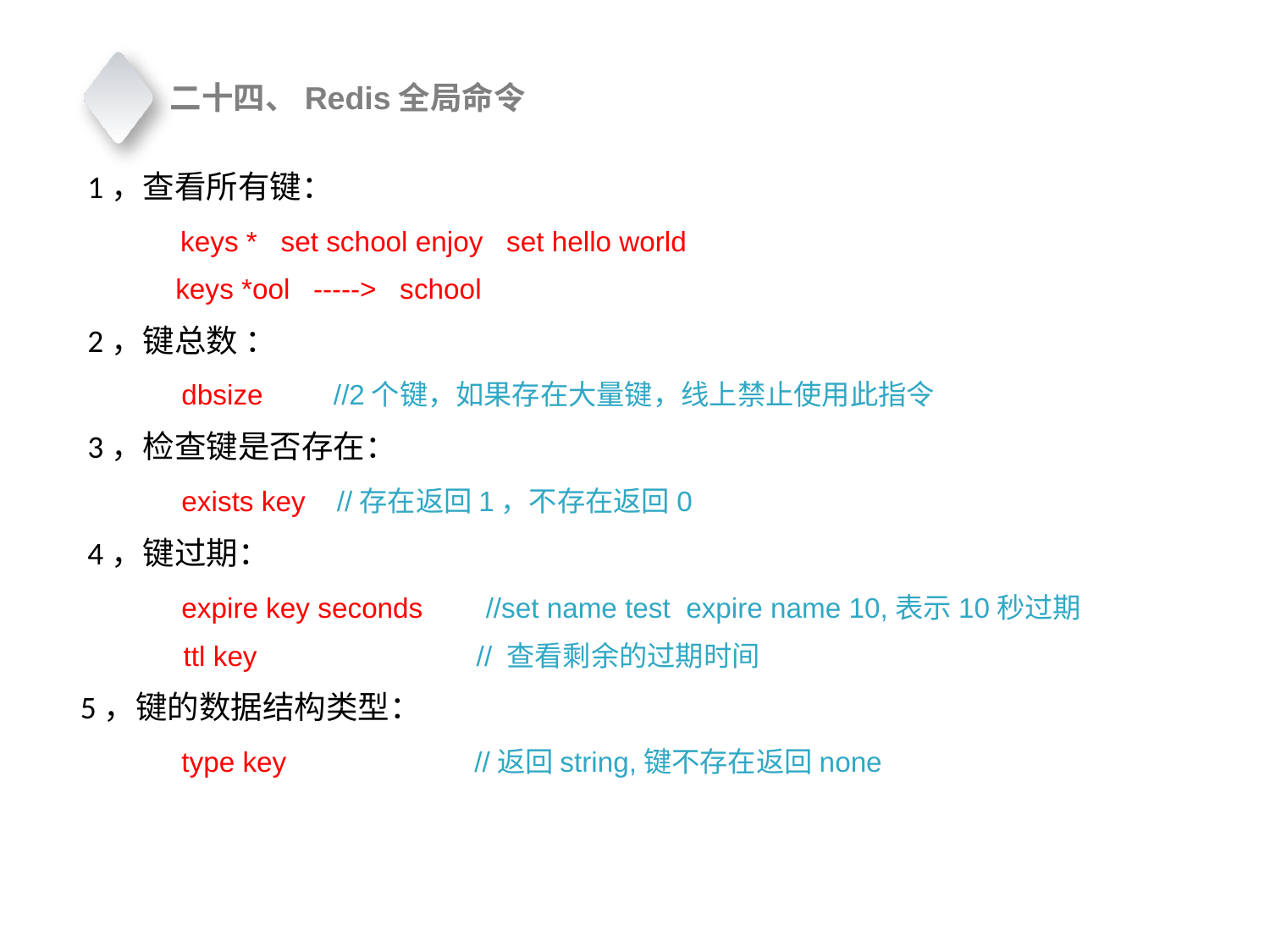

二十四、Redis全局命令
   1，查看所有键：
             keys *   set school enjoy   set hello world
              keys *ool   ----->   school
   2，键总数 ：
             dbsize         //2个键，如果存在大量键，线上禁止使用此指令
   3，检查键是否存在：
             exists key    //存在返回1，不存在返回0
   4，键过期：
             expire key seconds        //set name test  expire name 10,表示10秒过期
               ttl key                            // 查看剩余的过期时间
  5，键的数据结构类型：
             type key                        //返回string,键不存在返回none